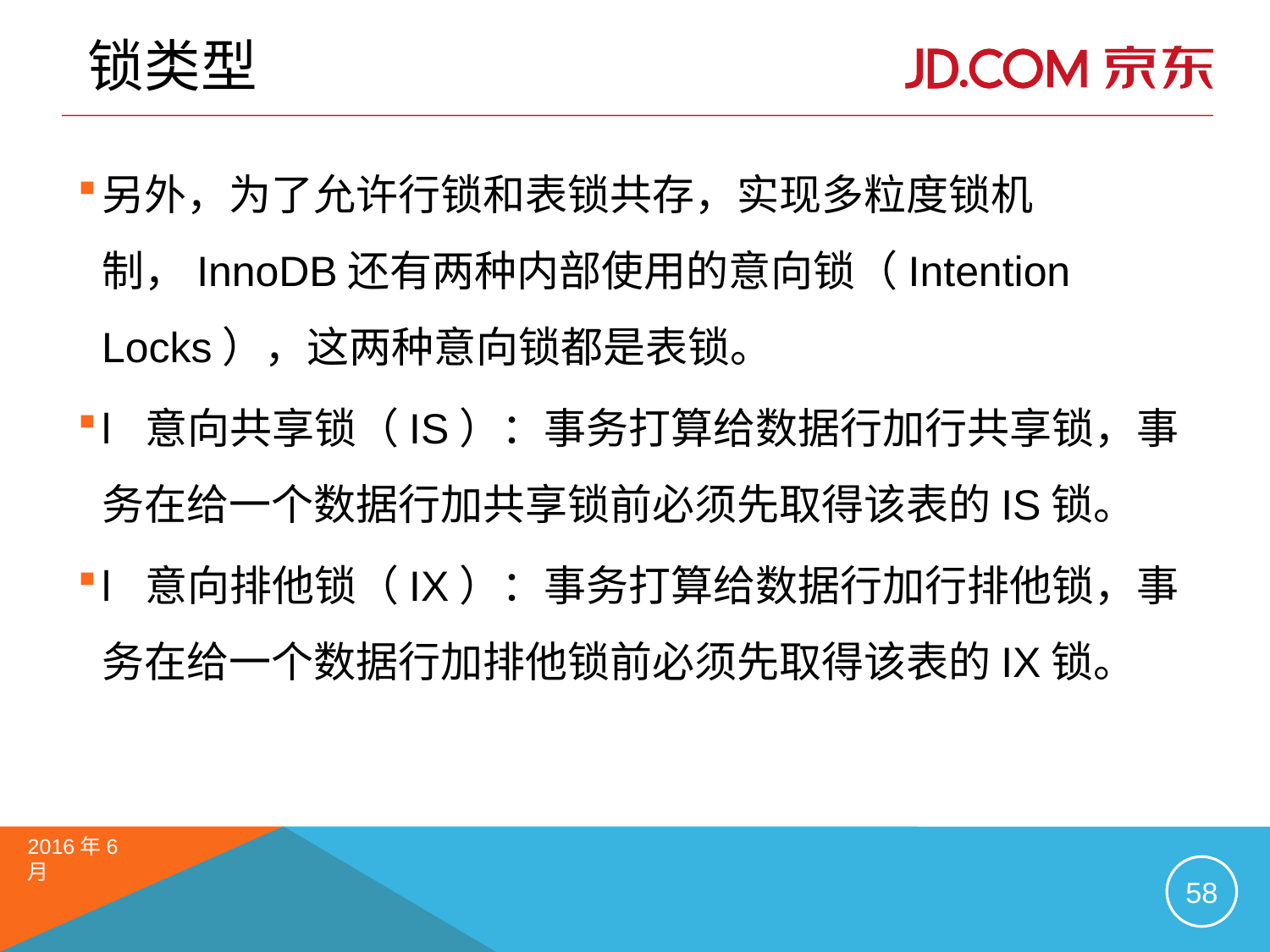

# 锁类型
另外，为了允许行锁和表锁共存，实现多粒度锁机制，InnoDB还有两种内部使用的意向锁（Intention Locks），这两种意向锁都是表锁。
l  意向共享锁（IS）：事务打算给数据行加行共享锁，事务在给一个数据行加共享锁前必须先取得该表的IS锁。
l  意向排他锁（IX）：事务打算给数据行加行排他锁，事务在给一个数据行加排他锁前必须先取得该表的IX锁。

2016年6月
58